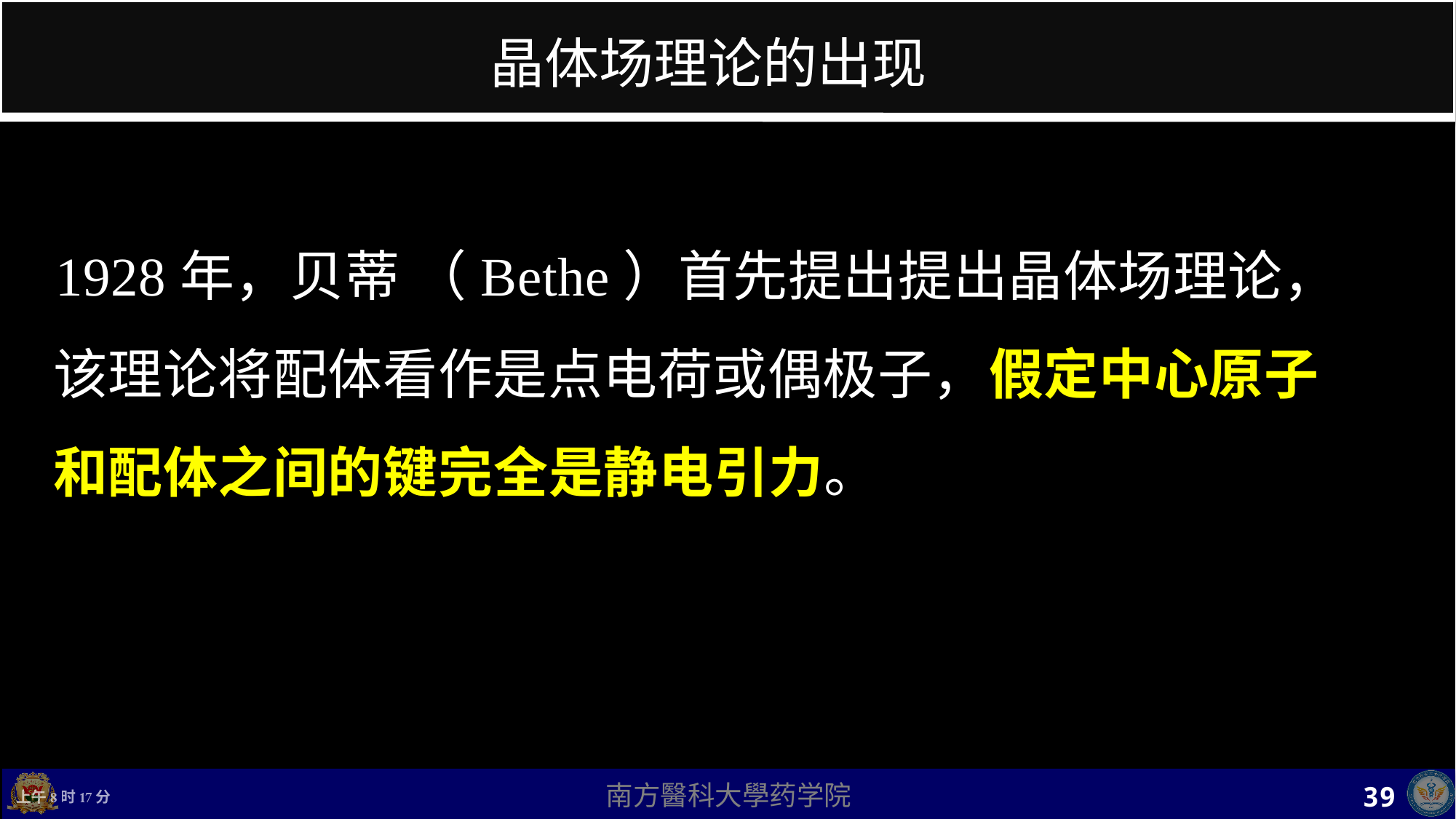

# 晶体场理论的出现
1928年，贝蒂 （Bethe）首先提出提出晶体场理论，该理论将配体看作是点电荷或偶极子，假定中心原子和配体之间的键完全是静电引力。
上午8时17分
39